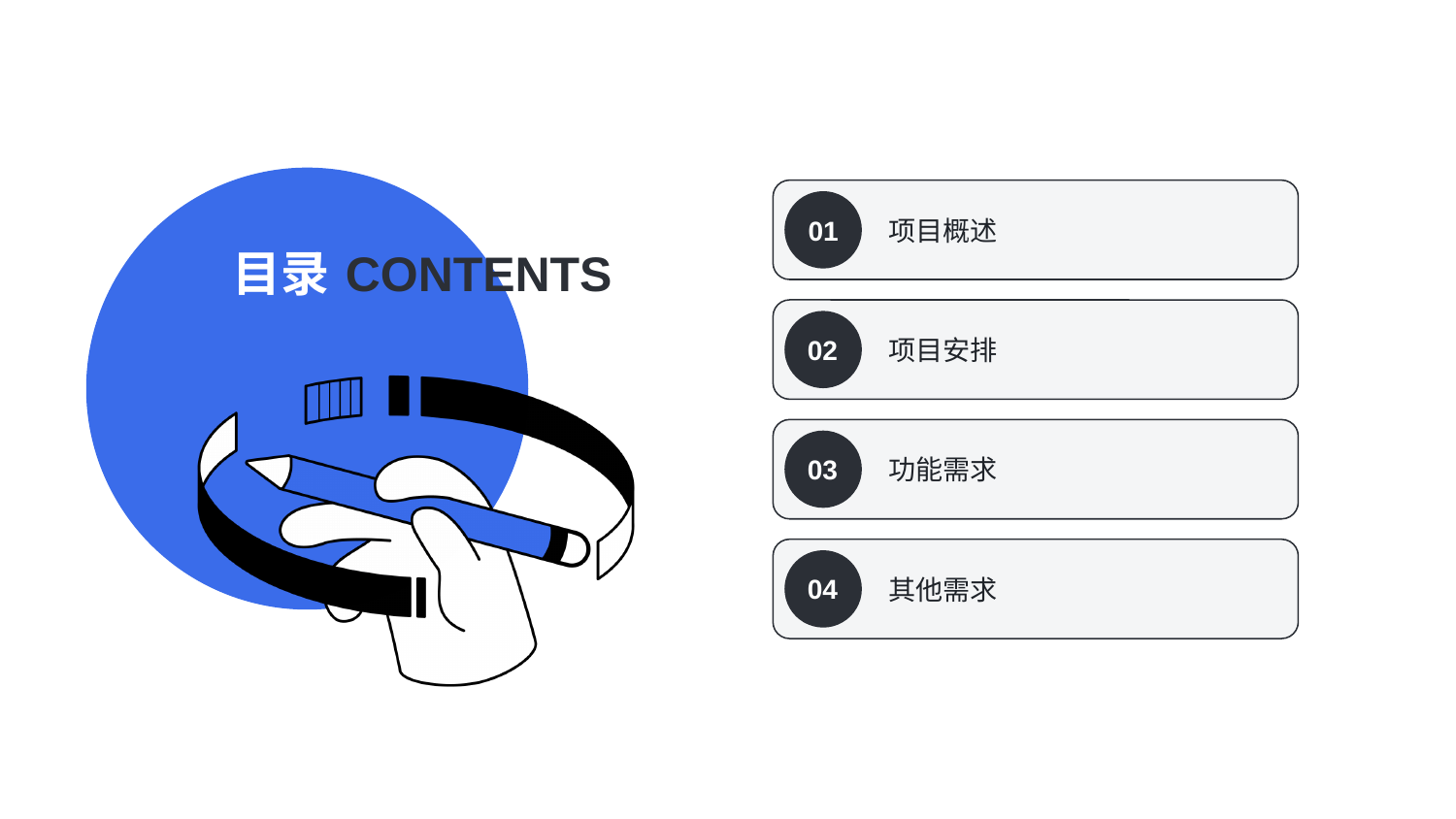

01
项目概述

02
项目安排

03
功能需求

04
其他需求